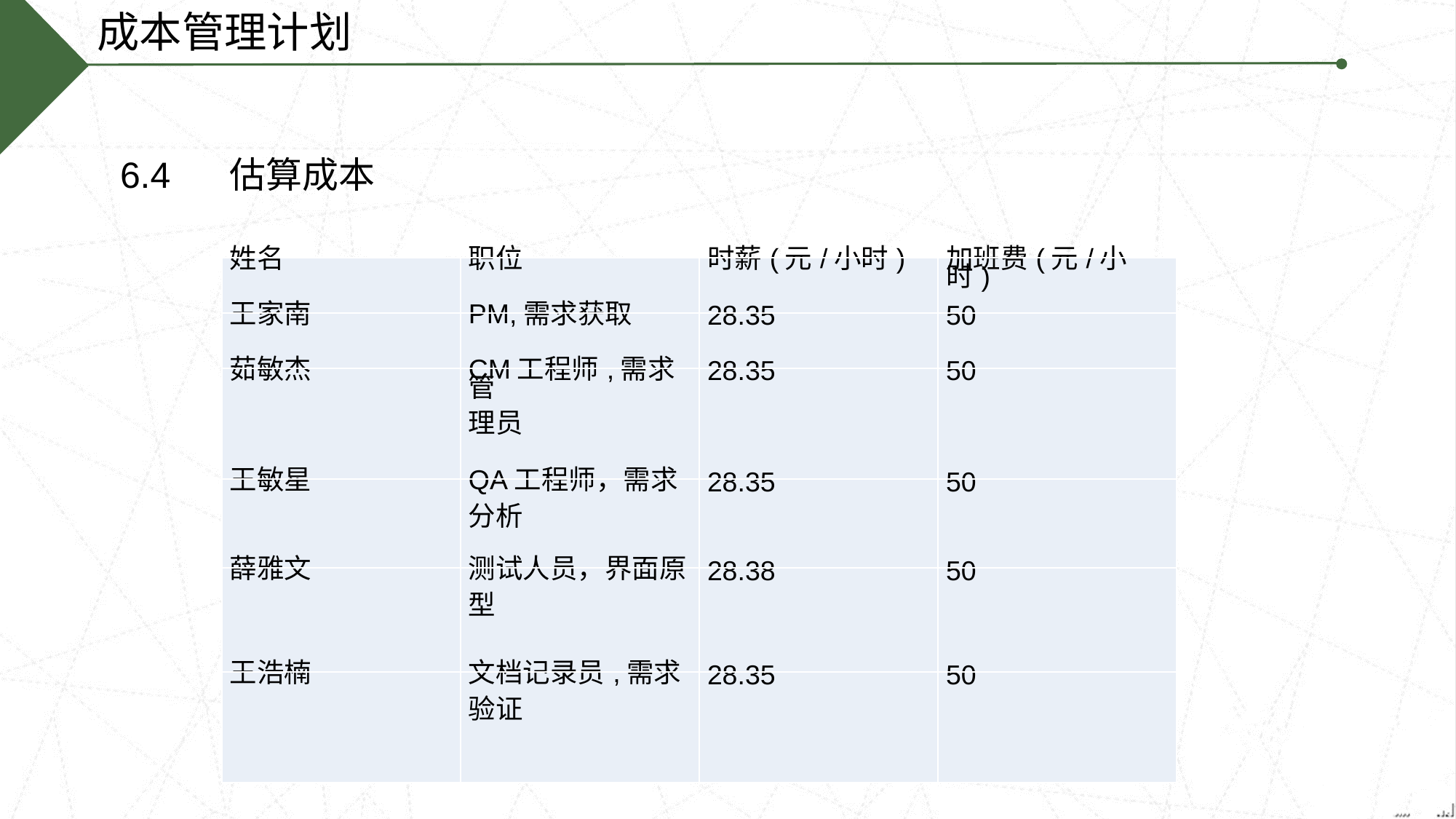

成本管理计划

6.4	估算成本
| 姓名 | 职位 | 时薪(元/小时) | 加班费(元/小时) |
| --- | --- | --- | --- |
| 王家南 | PM,需求获取 | 28.35 | 50 |
| 茹敏杰 | CM工程师,需求管 理员 | 28.35 | 50 |
| 王敏星 | QA工程师，需求 分析 | 28.35 | 50 |
| 薛雅文 | 测试人员，界面原 型 | 28.38 | 50 |
| 王浩楠 | 文档记录员,需求 验证 | 28.35 | 50 |